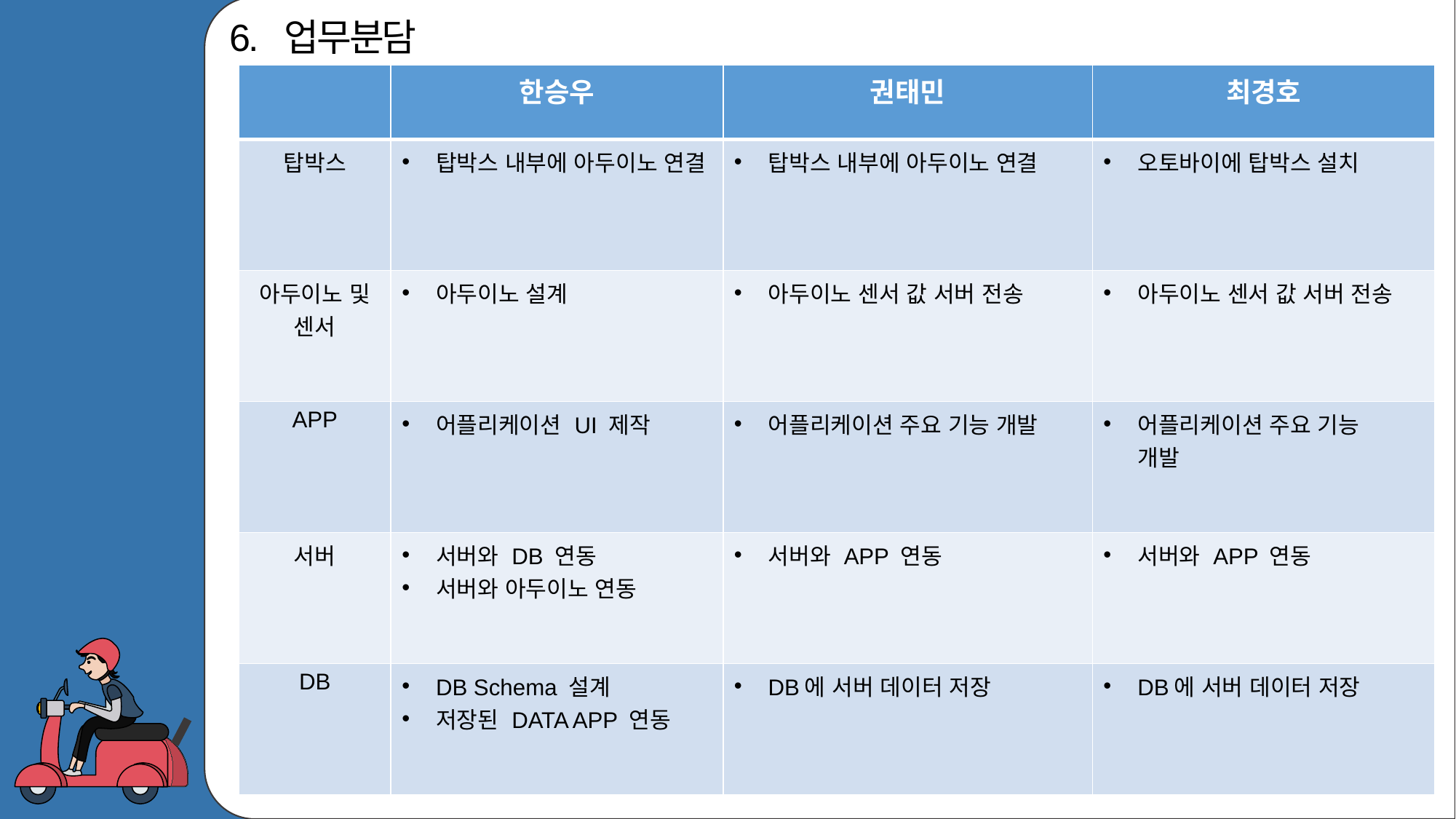

6.  업무분담
|  | 한승우 | 권태민 | 최경호 |
| --- | --- | --- | --- |
| 탑박스 | 탑박스 내부에 아두이노 연결 | 탑박스 내부에 아두이노 연결 | 오토바이에 탑박스 설치 |
| 아두이노 및 센서 | 아두이노 설계 | 아두이노 센서 값 서버 전송 | 아두이노 센서 값 서버 전송 |
| APP | 어플리케이션 UI 제작 | 어플리케이션 주요 기능 개발 | 어플리케이션 주요 기능 개발 |
| 서버 | 서버와 DB 연동 서버와 아두이노 연동 | 서버와 APP 연동 | 서버와 APP 연동 |
| DB | DB Schema 설계 저장된 DATA APP 연동 | DB에 서버 데이터 저장 | DB에 서버 데이터 저장 |